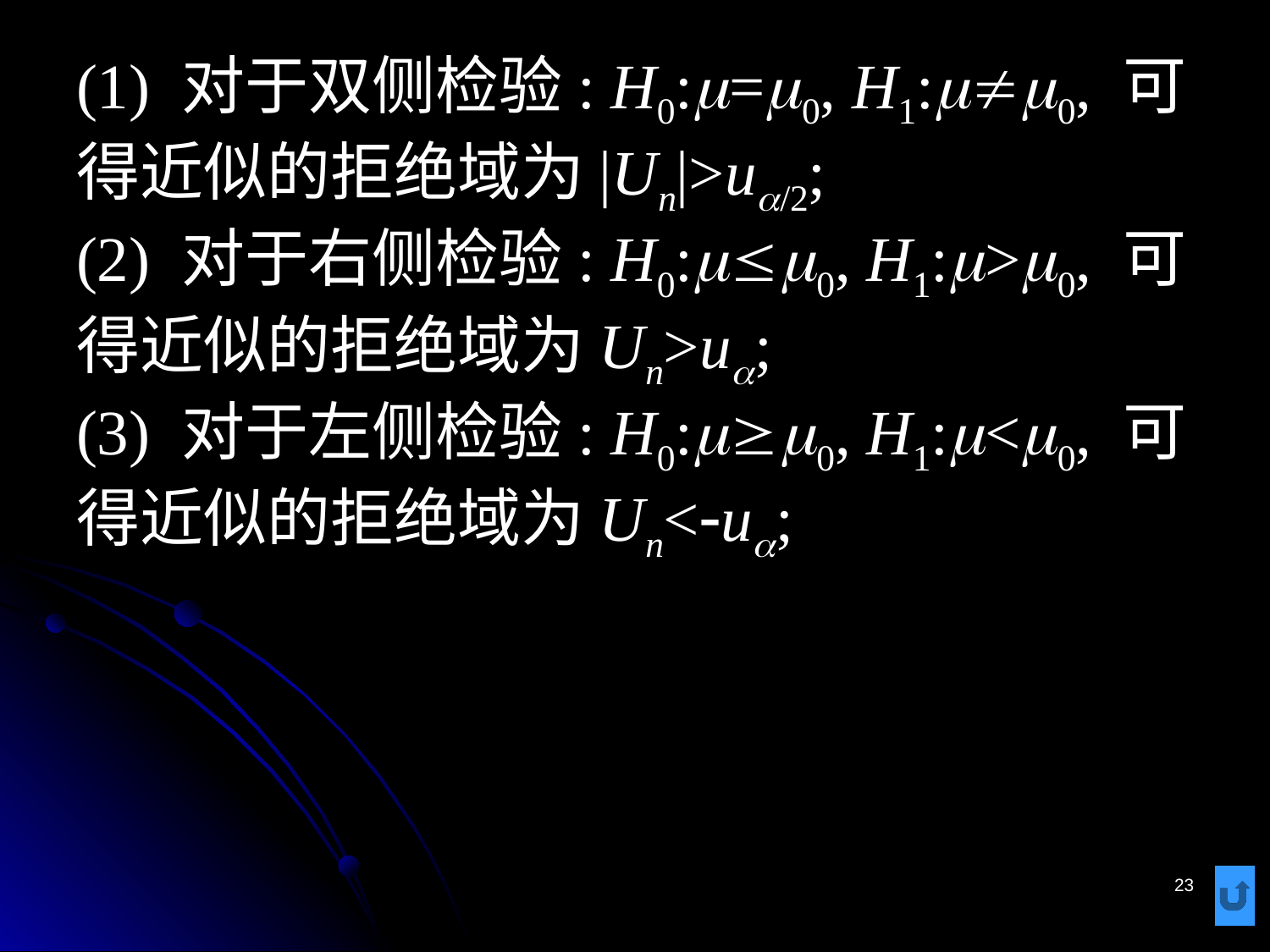

# (1) 对于双侧检验: H0:μ=μ0, H1:μ≠μ0, 可得近似的拒绝域为|Un|>uα/2; (2) 对于右侧检验: H0:μ≤μ0, H1:μ>μ0, 可得近似的拒绝域为Un>uα; (3) 对于左侧检验: H0:μ≥μ0, H1:μ<μ0, 可得近似的拒绝域为Un<−uα;
23